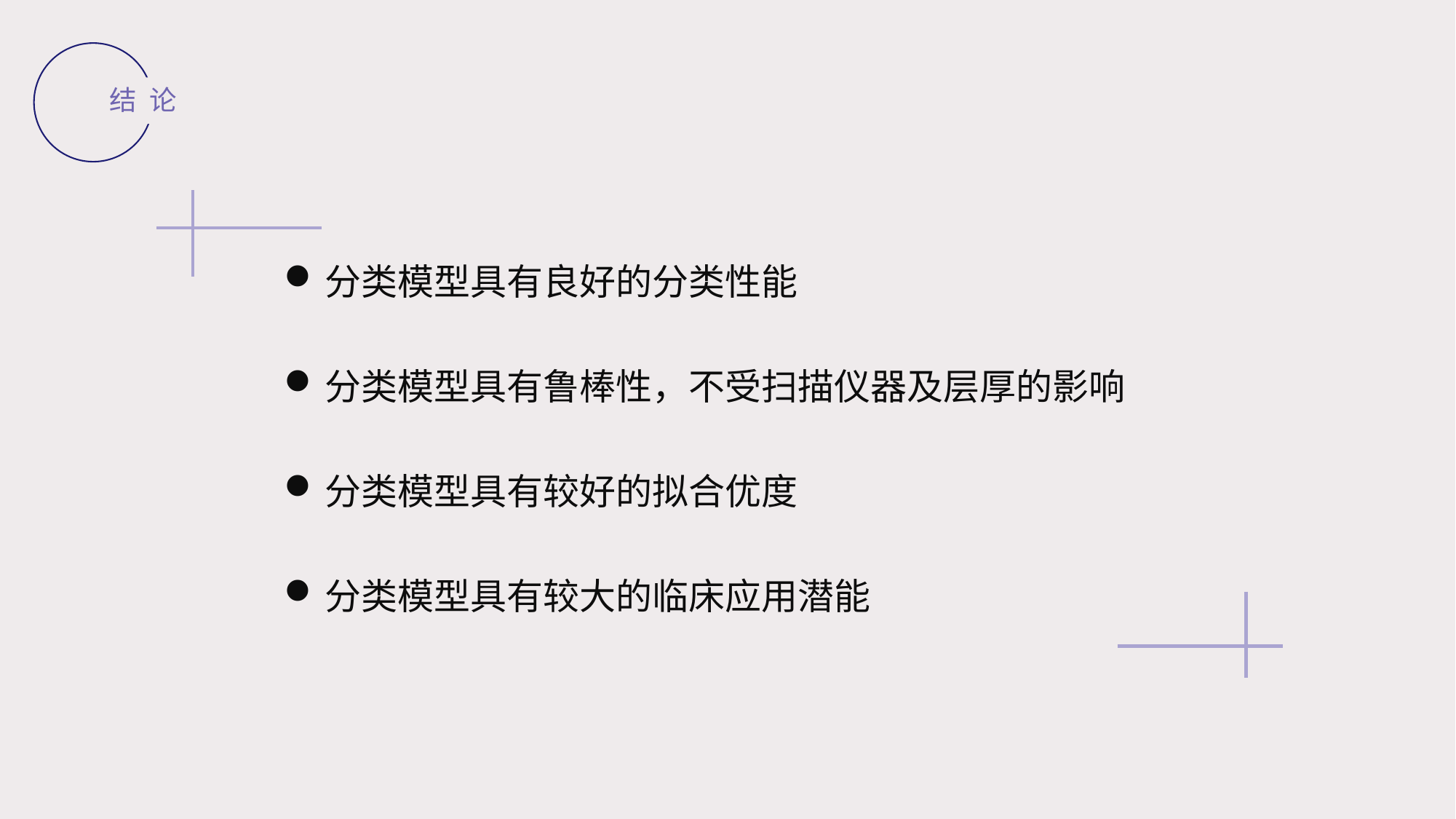

结  论
分类模型具有良好的分类性能

分类模型具有鲁棒性，不受扫描仪器及层厚的影响

分类模型具有较好的拟合优度

分类模型具有较大的临床应用潜能